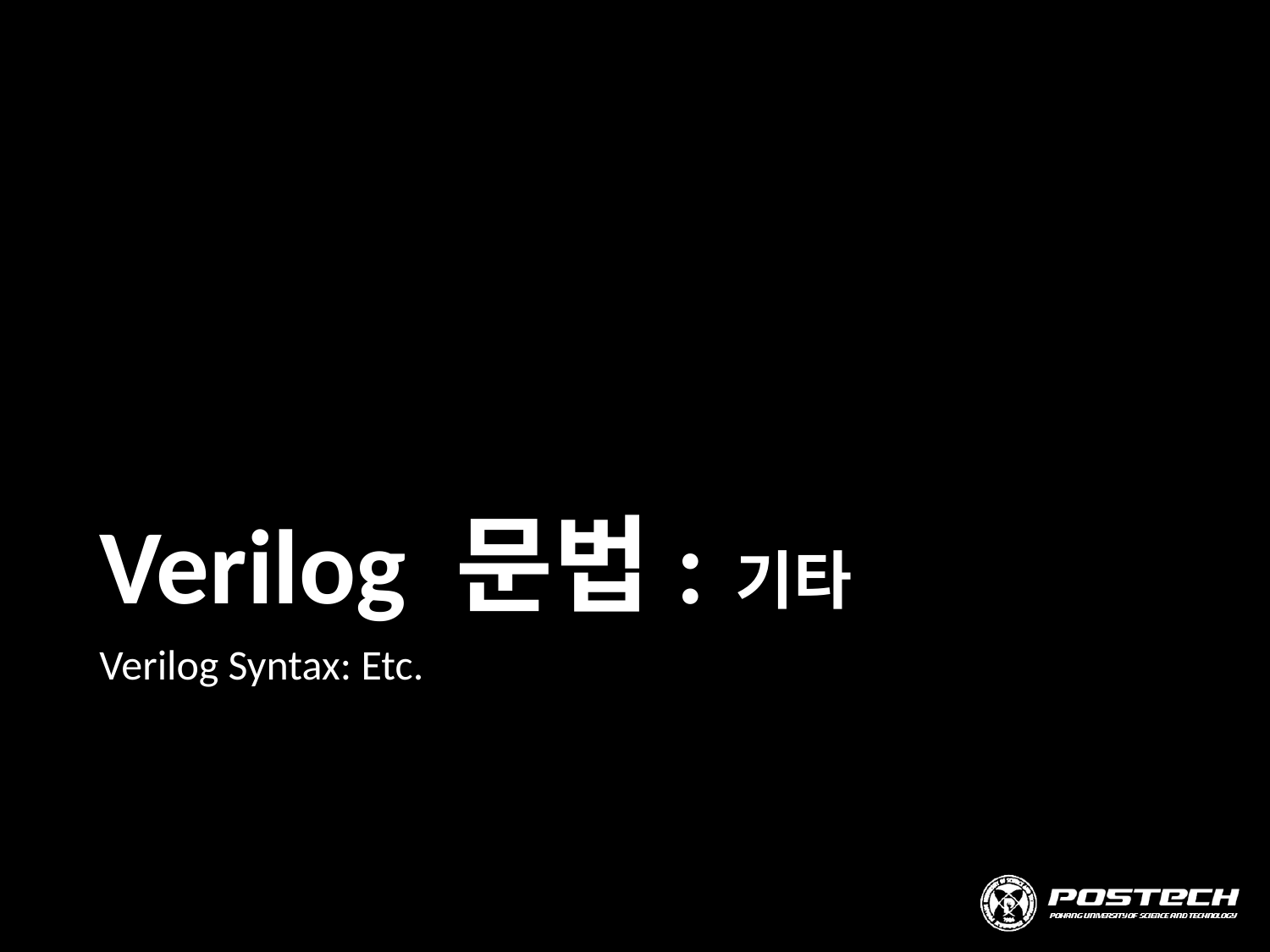

# Verilog 문법: 기타
Verilog Syntax: Etc.